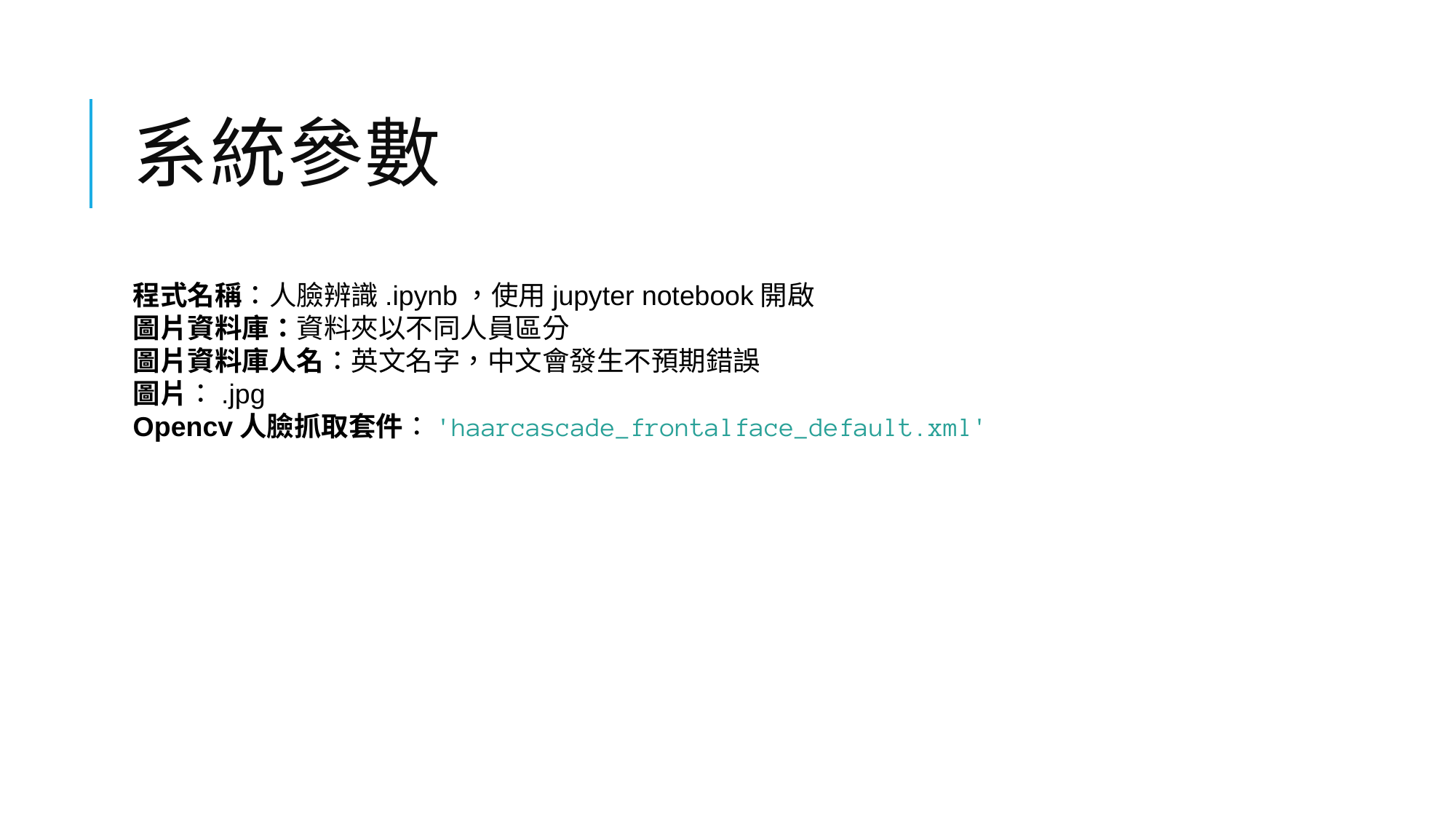

# 系統參數
程式名稱：人臉辨識.ipynb，使用jupyter notebook開啟
圖片資料庫：資料夾以不同人員區分
圖片資料庫人名：英文名字，中文會發生不預期錯誤
圖片：.jpg
Opencv人臉抓取套件：'haarcascade_frontalface_default.xml'